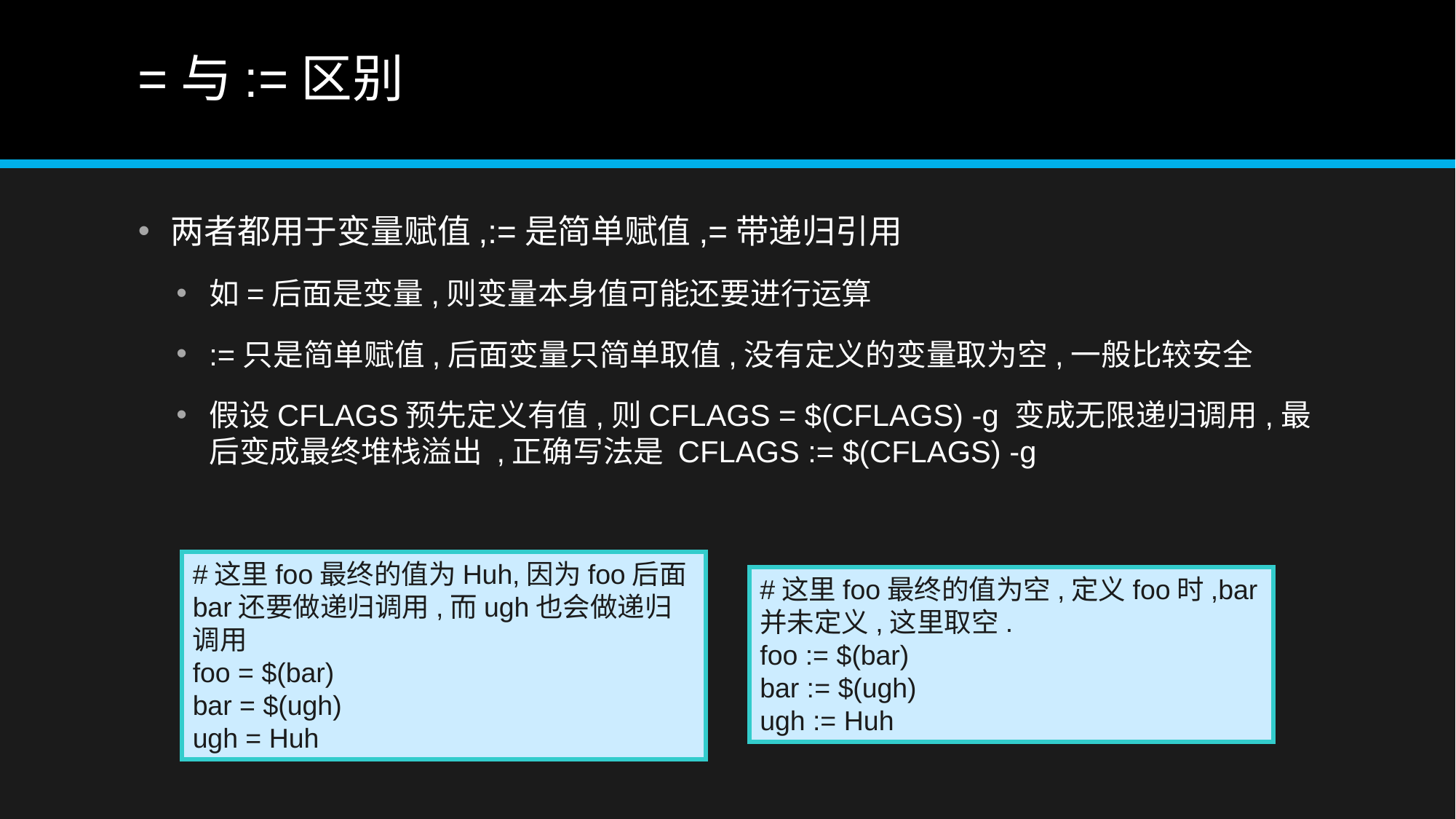

# =与:=区别
两者都用于变量赋值,:=是简单赋值,=带递归引用
如=后面是变量,则变量本身值可能还要进行运算
:=只是简单赋值,后面变量只简单取值,没有定义的变量取为空,一般比较安全
假设CFLAGS预先定义有值,则CFLAGS = $(CFLAGS) -g 变成无限递归调用,最后变成最终堆栈溢出 ,正确写法是 CFLAGS := $(CFLAGS) -g

#这里foo最终的值为空,定义foo时,bar并未定义,这里取空.
foo := $(bar)
bar := $(ugh)
ugh := Huh
#这里foo最终的值为Huh,因为foo后面bar还要做递归调用,而ugh也会做递归调用
foo = $(bar)
bar = $(ugh)
ugh = Huh